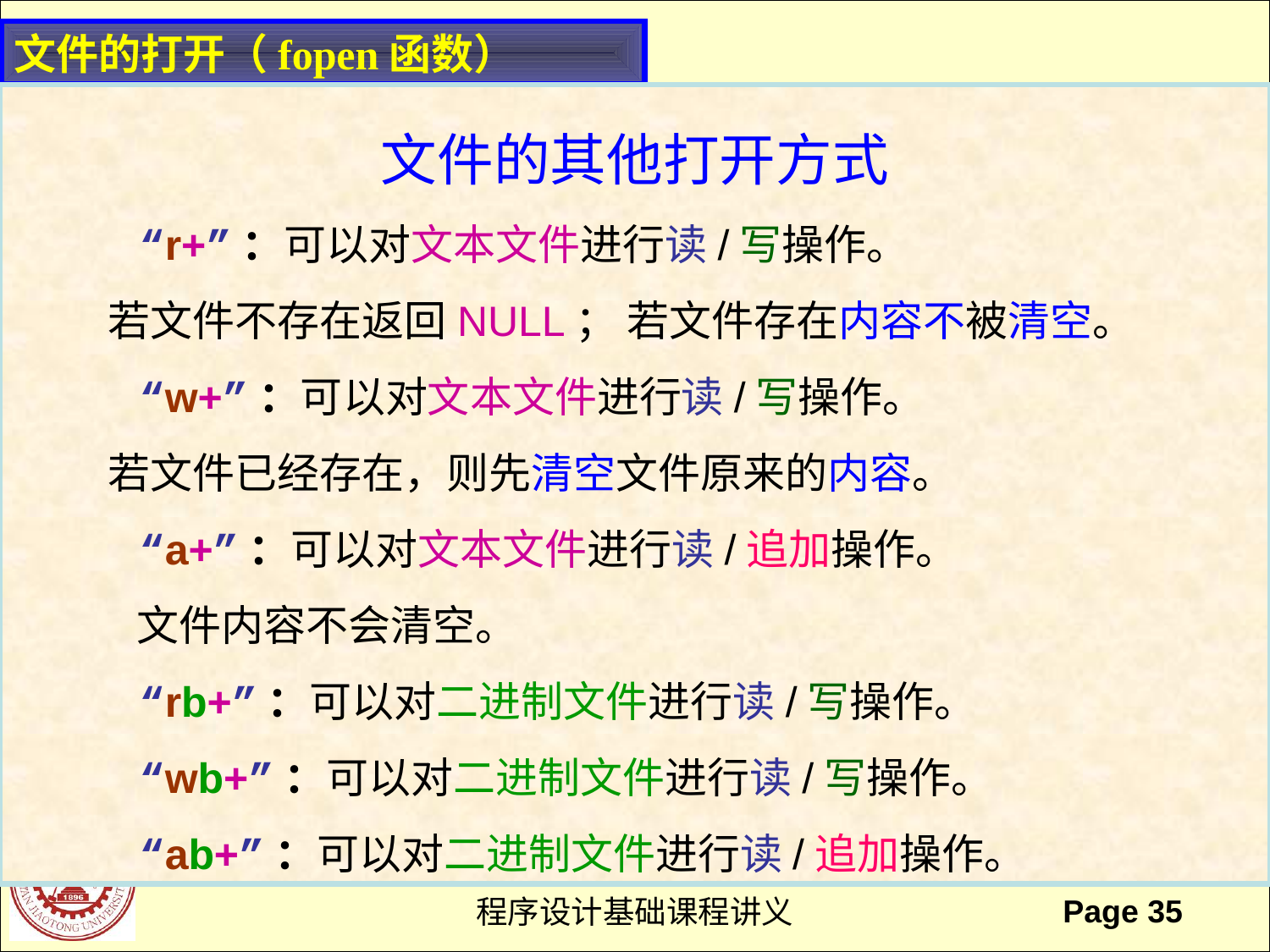

文件的打开（fopen函数）
文件的其他打开方式
	“r+”：可以对文本文件进行读/写操作。
         若文件不存在返回NULL； 若文件存在内容不被清空。
	“w+”：可以对文本文件进行读/写操作。
         若文件已经存在，则先清空文件原来的内容。
	“a+”：可以对文本文件进行读/追加操作。
            文件内容不会清空。
	“rb+”：可以对二进制文件进行读/写操作。
	“wb+”：可以对二进制文件进行读/写操作。
	“ab+”：可以对二进制文件进行读/追加操作。